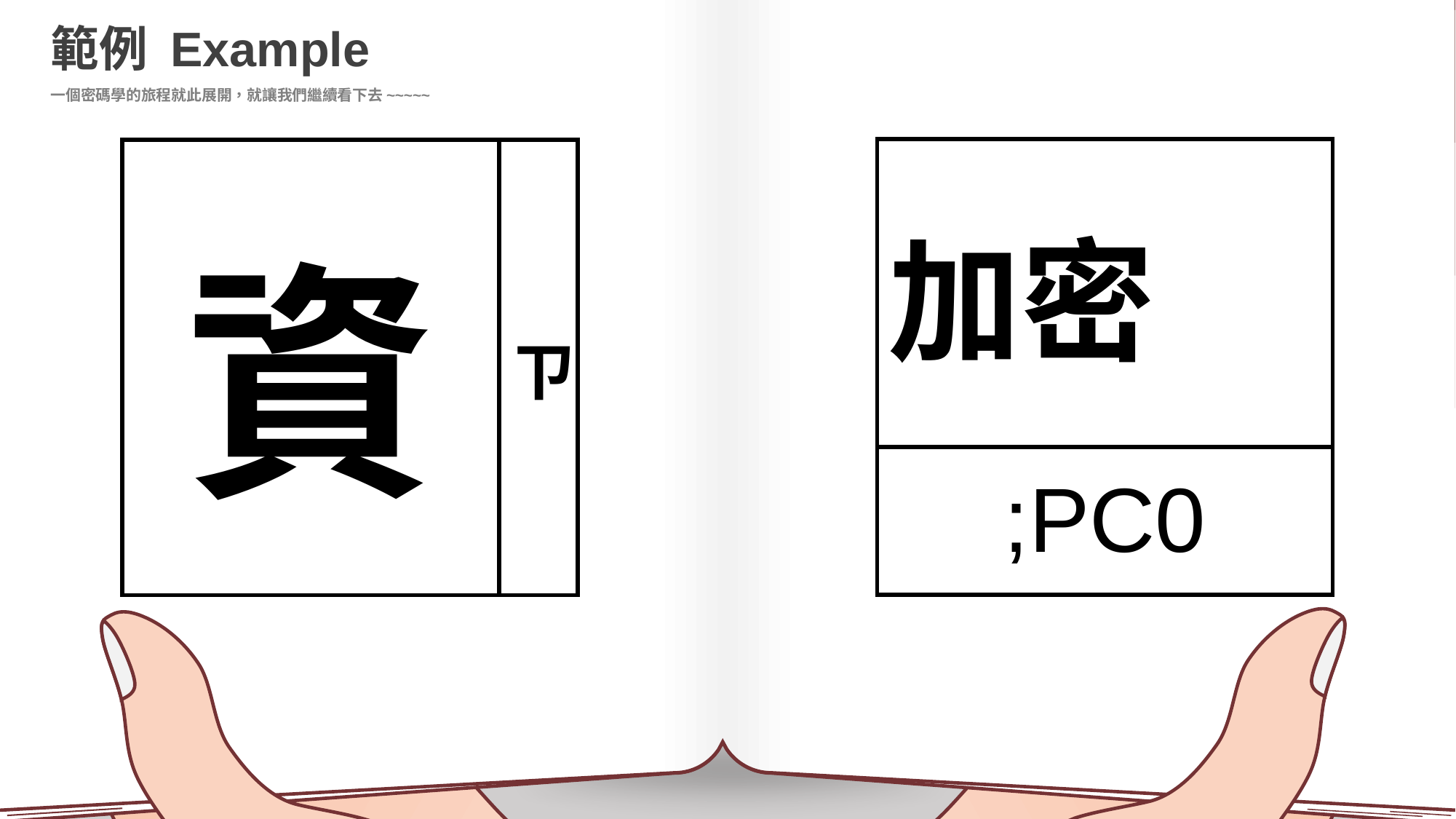

範例 Example
一個密碼學的旅程就此展開，就讓我們繼續看下去~~~~~
| 加密 |
| --- |
| ;PC0 |
| 資 | ㄗ |
| --- | --- |